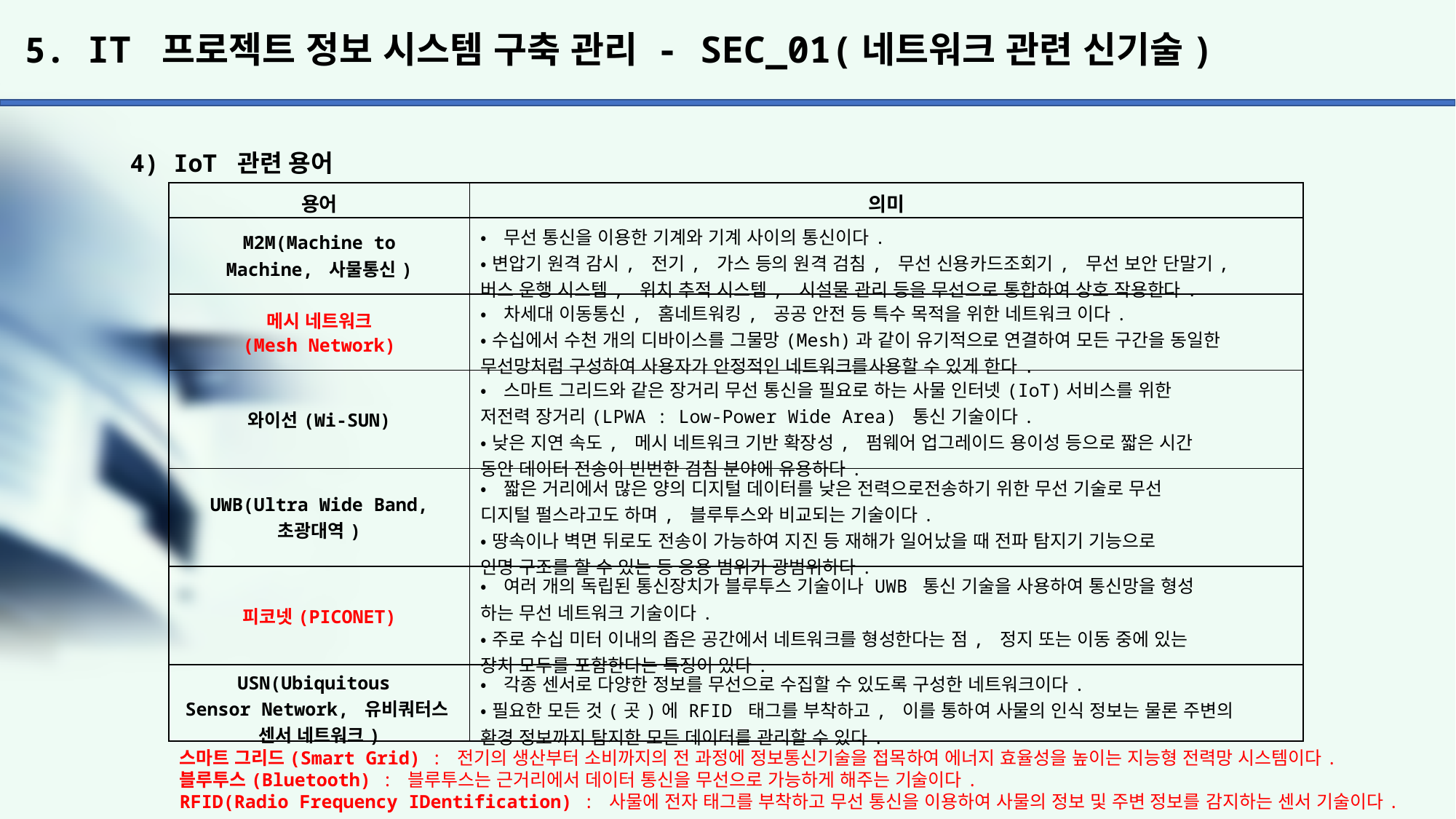

# 5. IT 프로젝트 정보 시스템 구축 관리 - SEC_01(네트워크 관련 신기술)
4) IoT 관련 용어

| 용어 | 의미 |
| --- | --- |
| M2M(Machine to Machine, 사물통신) | •무선 통신을 이용한 기계와 기계 사이의 통신이다. •변압기 원격 감시, 전기, 가스 등의 원격 검침, 무선 신용카드조회기, 무선 보안 단말기, 버스 운행 시스템, 위치 추적 시스템, 시설물 관리 등을 무선으로 통합하여 상호 작용한다. |
| 메시 네트워크 (Mesh Network) | •차세대 이동통신, 홈네트워킹, 공공 안전 등 특수 목적을 위한 네트워크 이다. •수십에서 수천 개의 디바이스를 그물망(Mesh)과 같이 유기적으로 연결하여 모든 구간을 동일한 무선망처럼 구성하여 사용자가 안정적인 네트워크를사용할 수 있게 한다. |
| 와이선(Wi-SUN) | •스마트 그리드와 같은 장거리 무선 통신을 필요로 하는 사물 인터넷(IoT)서비스를 위한 저전력 장거리(LPWA : Low-Power Wide Area) 통신 기술이다. •낮은 지연 속도, 메시 네트워크 기반 확장성, 펌웨어 업그레이드 용이성 등으로 짧은 시간 동안 데이터 전송이 빈번한 검침 분야에 유용하다. |
| UWB(Ultra Wide Band, 초광대역) | •짧은 거리에서 많은 양의 디지털 데이터를 낮은 전력으로전송하기 위한 무선 기술로 무선 디지털 펄스라고도 하며, 블루투스와 비교되는 기술이다. •땅속이나 벽면 뒤로도 전송이 가능하여 지진 등 재해가 일어났을 때 전파 탐지기 기능으로 인명 구조를 할 수 있는 등 응용 범위가 광범위하다. |
| 피코넷(PICONET) | •여러 개의 독립된 통신장치가 블루투스 기술이나 UWB 통신 기술을 사용하여 통신망을 형성 하는 무선 네트워크 기술이다. •주로 수십 미터 이내의 좁은 공간에서 네트워크를 형성한다는 점, 정지 또는 이동 중에 있는 장치 모두를 포함한다는 특징이 있다. |
| USN(Ubiquitous Sensor Network, 유비쿼터스 센서 네트워크) | •각종 센서로 다양한 정보를 무선으로 수집할 수 있도록 구성한 네트워크이다. •필요한 모든 것(곳)에 RFID 태그를 부착하고, 이를 통하여 사물의 인식 정보는 물론 주변의 환경 정보까지 탐지한 모든 데이터를 관리할 수 있다. |
스마트 그리드(Smart Grid) : 전기의 생산부터 소비까지의 전 과정에 정보통신기술을 접목하여 에너지 효율성을 높이는 지능형 전력망 시스템이다.
블루투스(Bluetooth) : 블루투스는 근거리에서 데이터 통신을 무선으로 가능하게 해주는 기술이다.
RFID(Radio Frequency IDentification) : 사물에 전자 태그를 부착하고 무선 통신을 이용하여 사물의 정보 및 주변 정보를 감지하는 센서 기술이다.